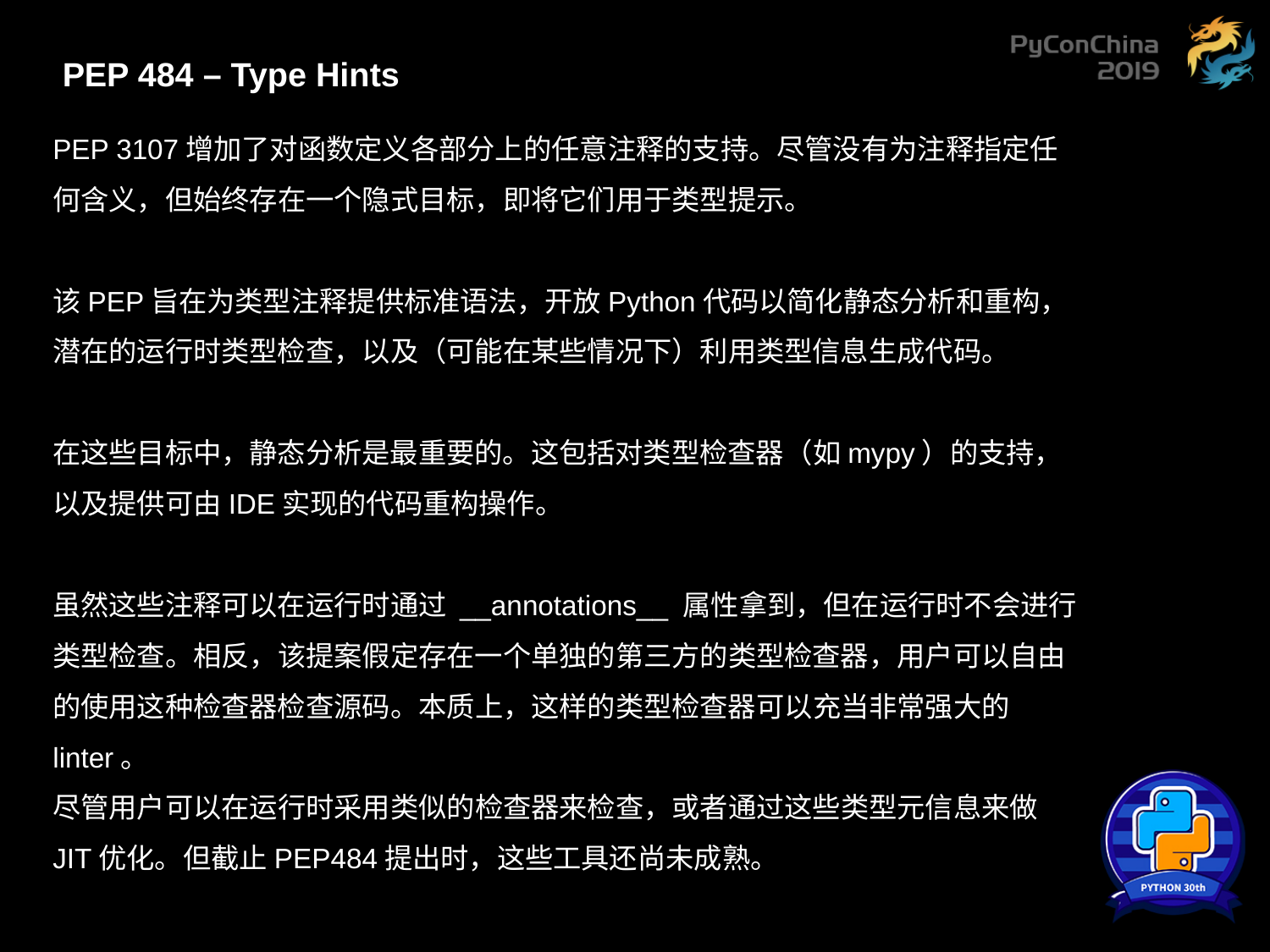

PEP 484 – Type Hints
PEP 3107增加了对函数定义各部分上的任意注释的支持。尽管没有为注释指定任何含义，但始终存在一个隐式目标，即将它们用于类型提示。

该PEP旨在为类型注释提供标准语法，开放Python代码以简化静态分析和重构，潜在的运行时类型检查，以及（可能在某些情况下）利用类型信息生成代码。

在这些目标中，静态分析是最重要的。这包括对类型检查器（如mypy）的支持，以及提供可由IDE实现的代码重构操作。

虽然这些注释可以在运行时通过 __annotations__ 属性拿到，但在运行时不会进行类型检查。相反，该提案假定存在一个单独的第三方的类型检查器，用户可以自由的使用这种检查器检查源码。本质上，这样的类型检查器可以充当非常强大的linter。
尽管用户可以在运行时采用类似的检查器来检查，或者通过这些类型元信息来做JIT优化。但截止PEP484提出时，这些工具还尚未成熟。